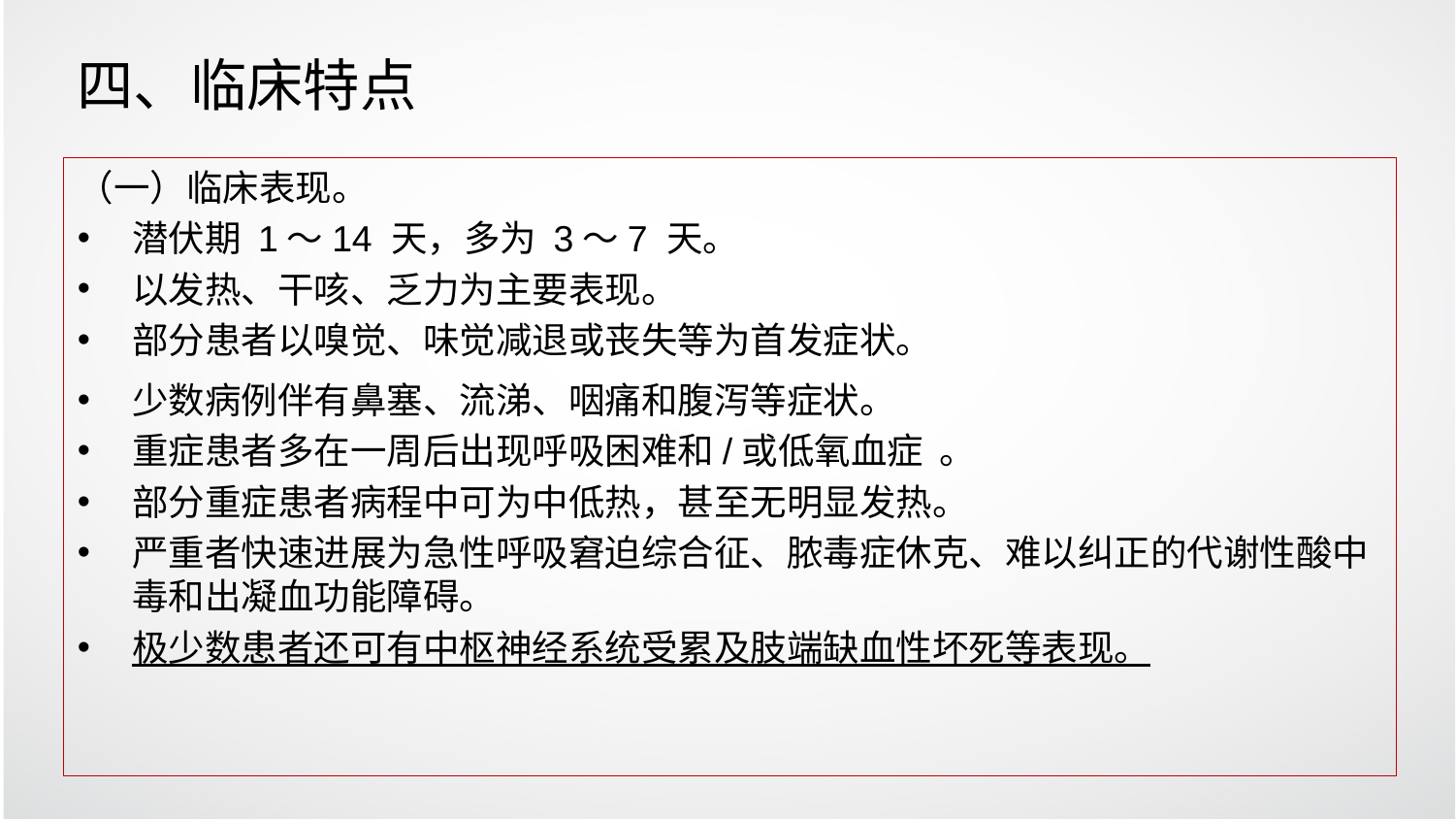

# 四、临床特点
（一）临床表现。
潜伏期 1～14 天，多为 3～7 天。
以发热、干咳、乏力为主要表现。
部分患者以嗅觉、味觉减退或丧失等为首发症状。
少数病例伴有鼻塞、流涕、咽痛和腹泻等症状。
重症患者多在一周后出现呼吸困难和/或低氧血症  。
部分重症患者病程中可为中低热，甚至无明显发热。
严重者快速进展为急性呼吸窘迫综合征、脓毒症休克、难以纠正的代谢性酸中毒和出凝血功能障碍。
极少数患者还可有中枢神经系统受累及肢端缺血性坏死等表现。